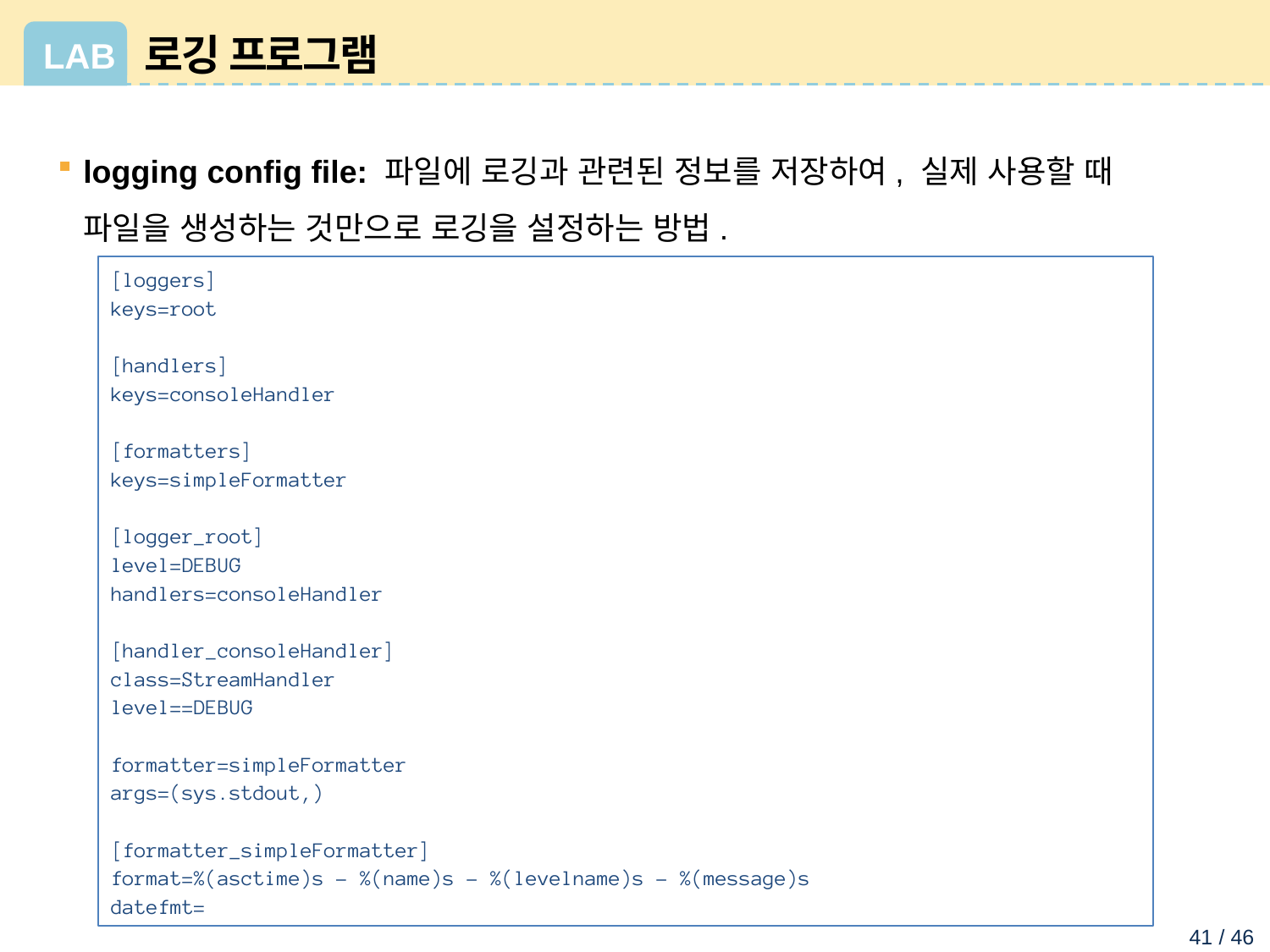

# 로깅 프로그램
logging config file: 파일에 로깅과 관련된 정보를 저장하여, 실제 사용할 때 파일을 생성하는 것만으로 로깅을 설정하는 방법.
[loggers]
keys=root

[handlers]
keys=consoleHandler

[formatters]
keys=simpleFormatter

[logger_root]
level=DEBUG
handlers=consoleHandler

[handler_consoleHandler]
class=StreamHandler
level==DEBUG

formatter=simpleFormatter
args=(sys.stdout,)

[formatter_simpleFormatter]
format=%(asctime)s - %(name)s - %(levelname)s - %(message)s
datefmt=